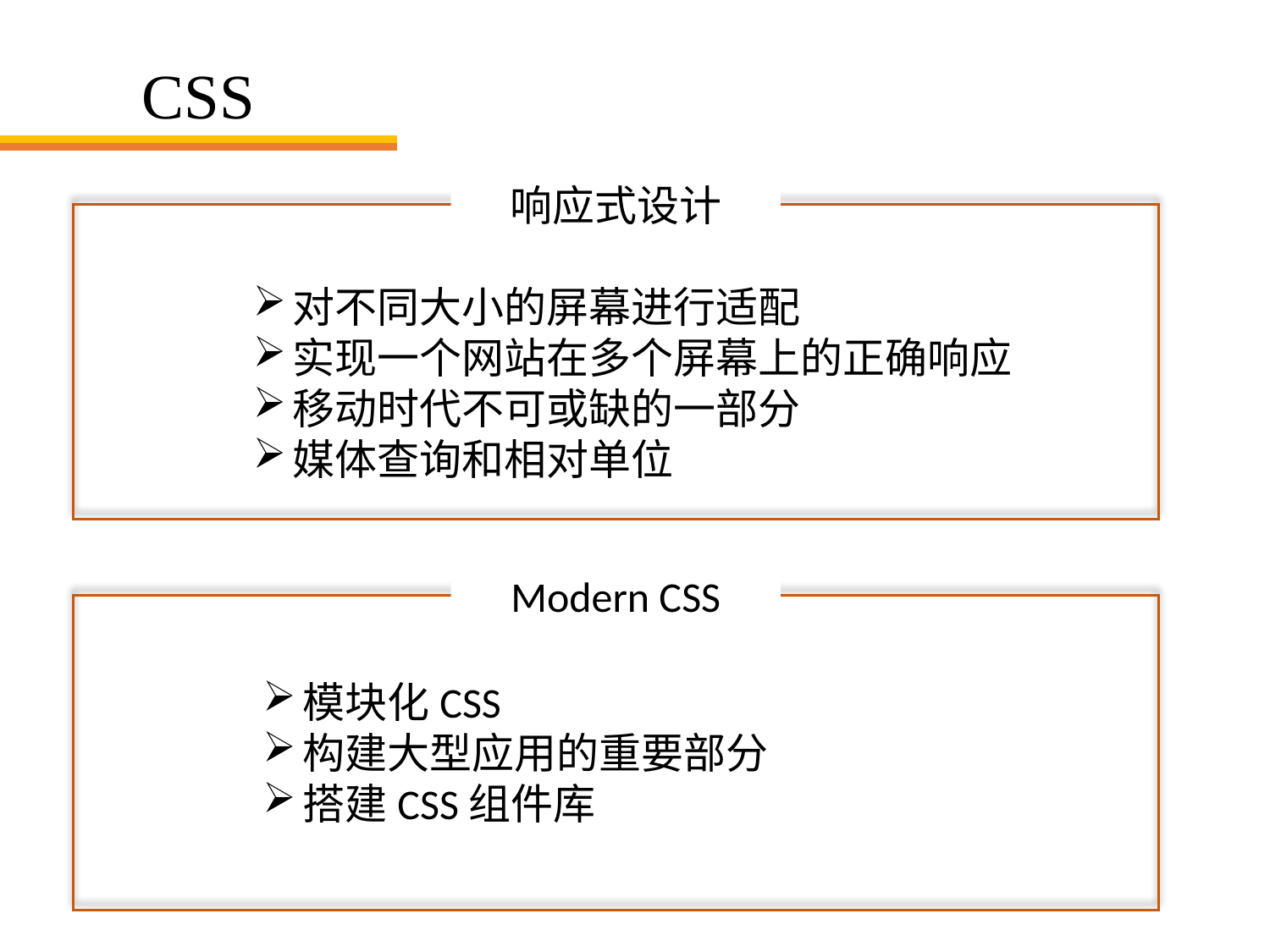

# CSS
响应式设计

对不同大小的屏幕进行适配
实现一个网站在多个屏幕上的正确响应
移动时代不可或缺的一部分
媒体查询和相对单位

Modern CSS

模块化CSS
构建大型应用的重要部分
搭建CSS组件库